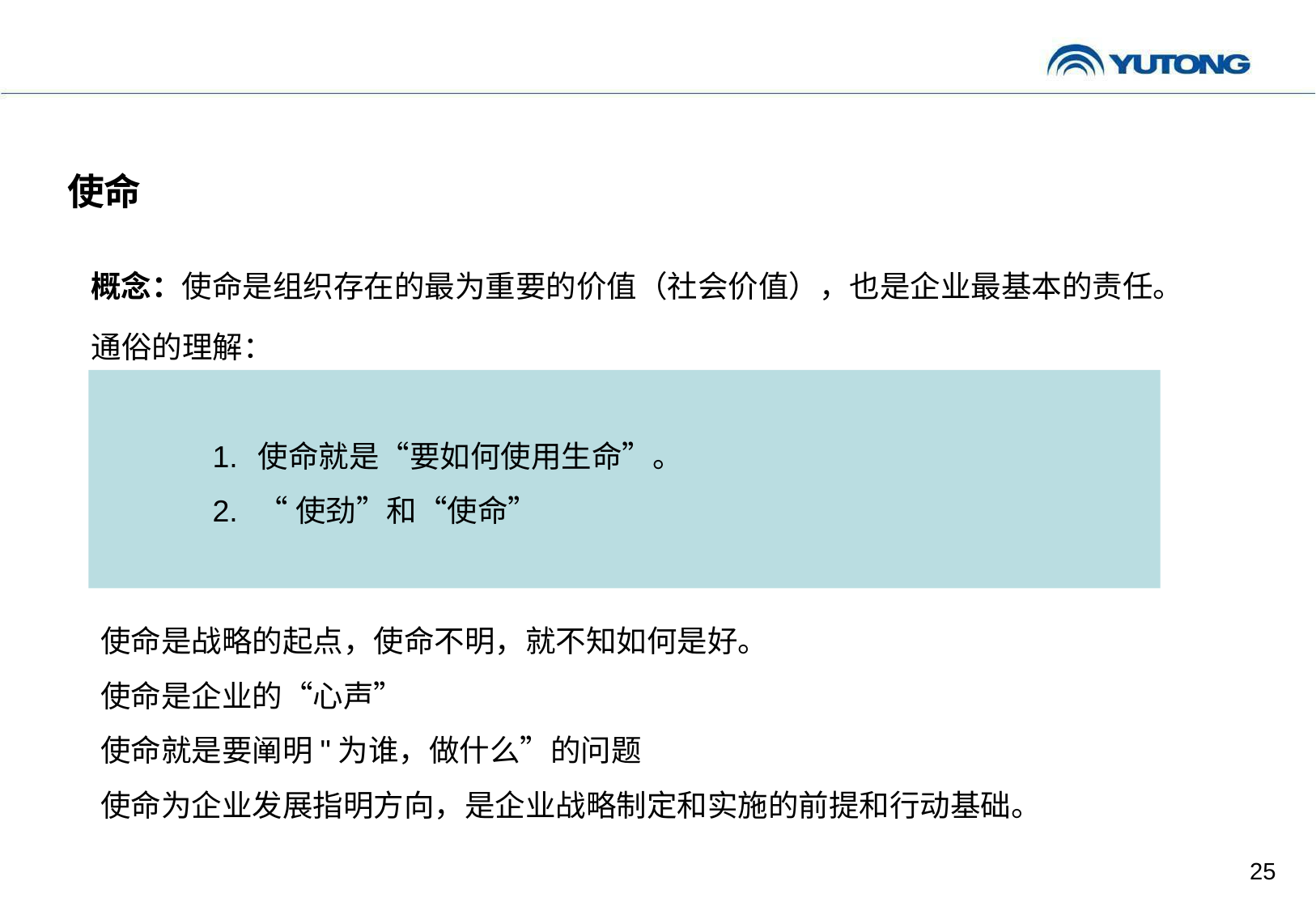

使命
概念：使命是组织存在的最为重要的价值（社会价值），也是企业最基本的责任。
通俗的理解：

使命就是“要如何使用生命”。
“使劲”和“使命”

使命是战略的起点，使命不明，就不知如何是好。
使命是企业的“心声”
使命就是要阐明"为谁，做什么”的问题
使命为企业发展指明方向，是企业战略制定和实施的前提和行动基础。
25